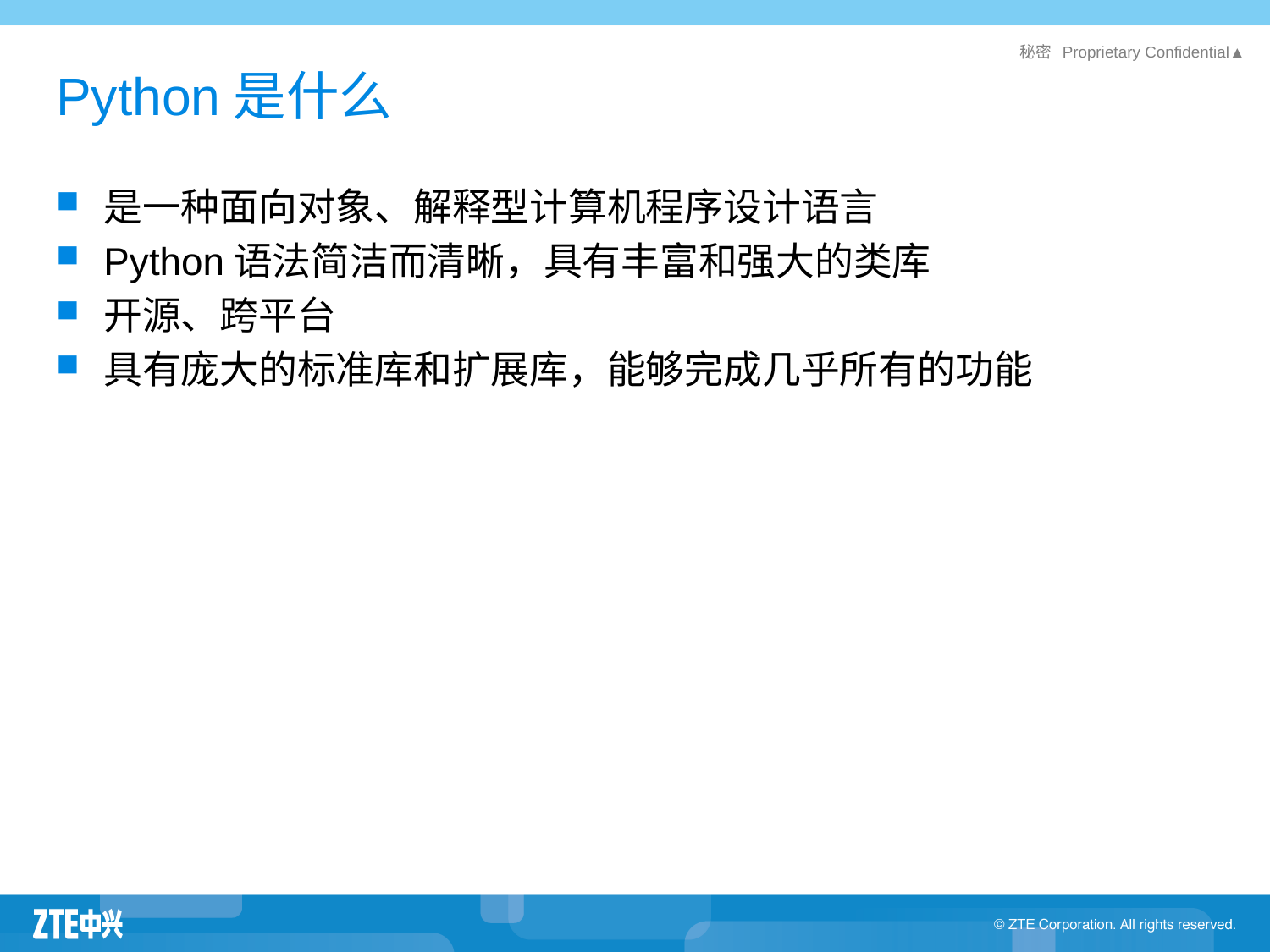

# Python是什么
是一种面向对象、解释型计算机程序设计语言
Python语法简洁而清晰，具有丰富和强大的类库
开源、跨平台
具有庞大的标准库和扩展库，能够完成几乎所有的功能